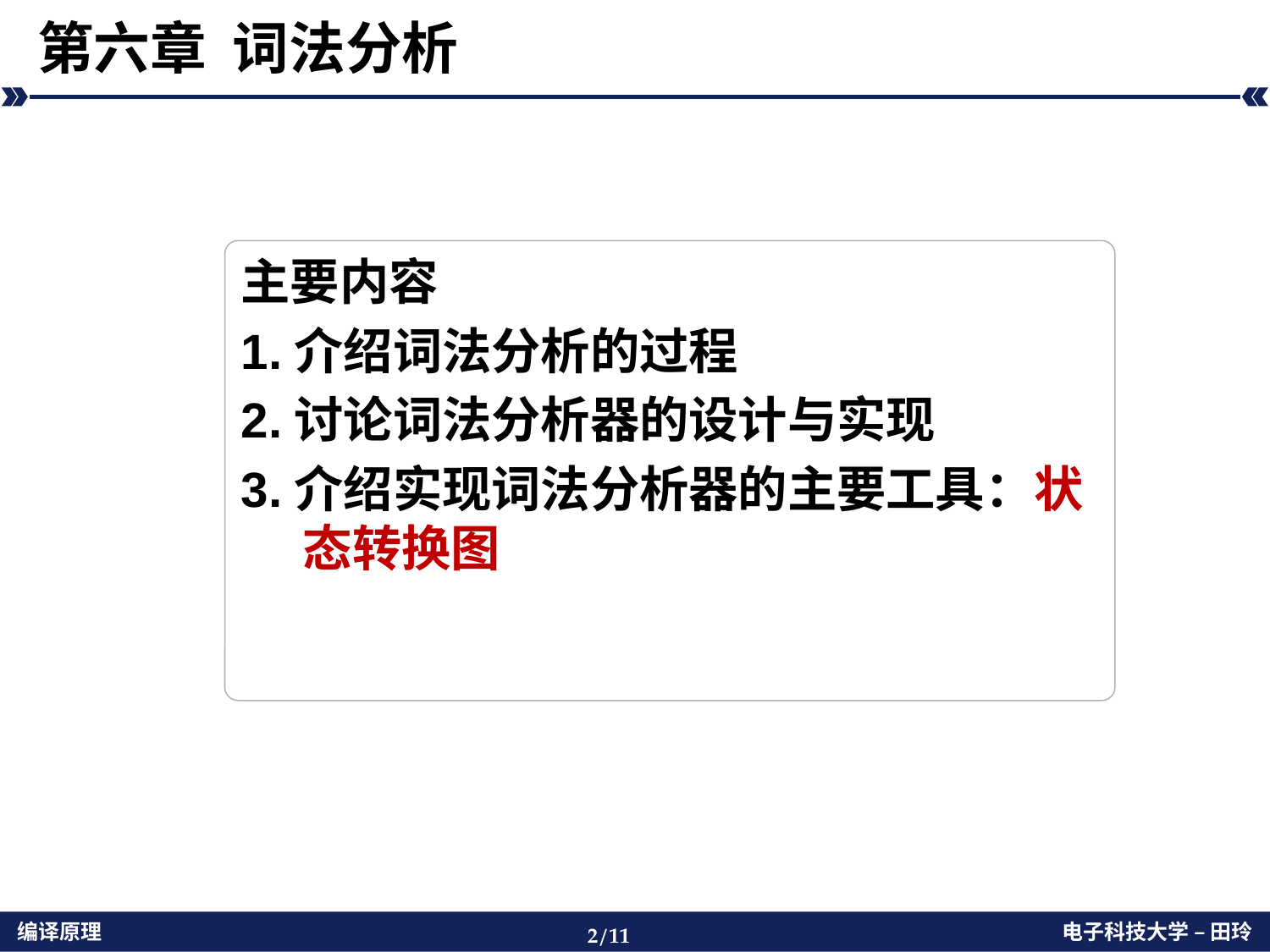

# 第六章  词法分析

主要内容
1.介绍词法分析的过程
2.讨论词法分析器的设计与实现
3.介绍实现词法分析器的主要工具：状态转换图